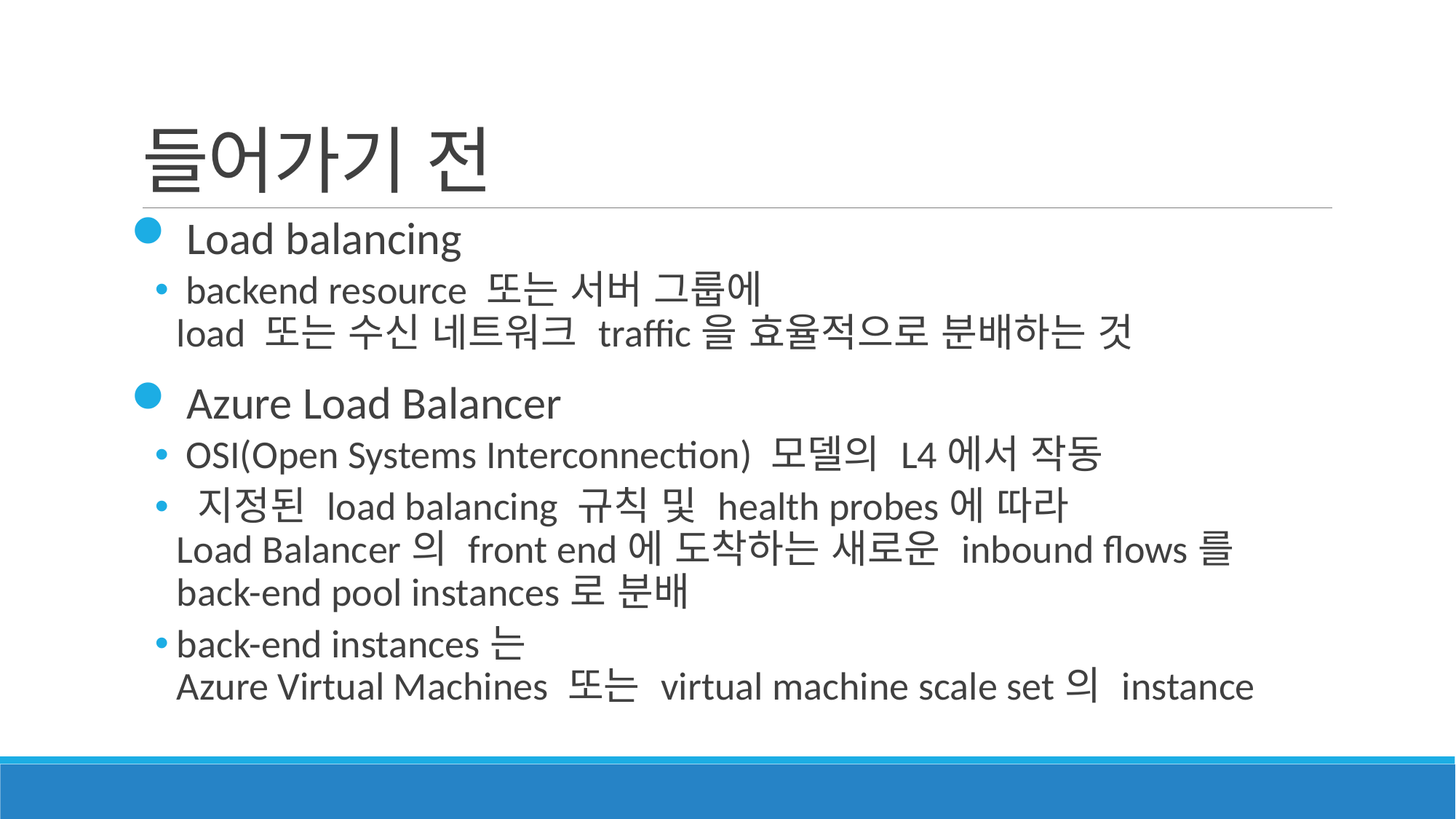

# 들어가기 전
 Load balancing
 backend resource 또는 서버 그룹에
load 또는 수신 네트워크 traffic을 효율적으로 분배하는 것
 Azure Load Balancer
 OSI(Open Systems Interconnection) 모델의 L4에서 작동
 지정된 load balancing 규칙 및 health probes에 따라
Load Balancer의 front end에 도착하는 새로운 inbound flows를
back-end pool instances로 분배
back-end instances는
Azure Virtual Machines 또는 virtual machine scale set의 instance